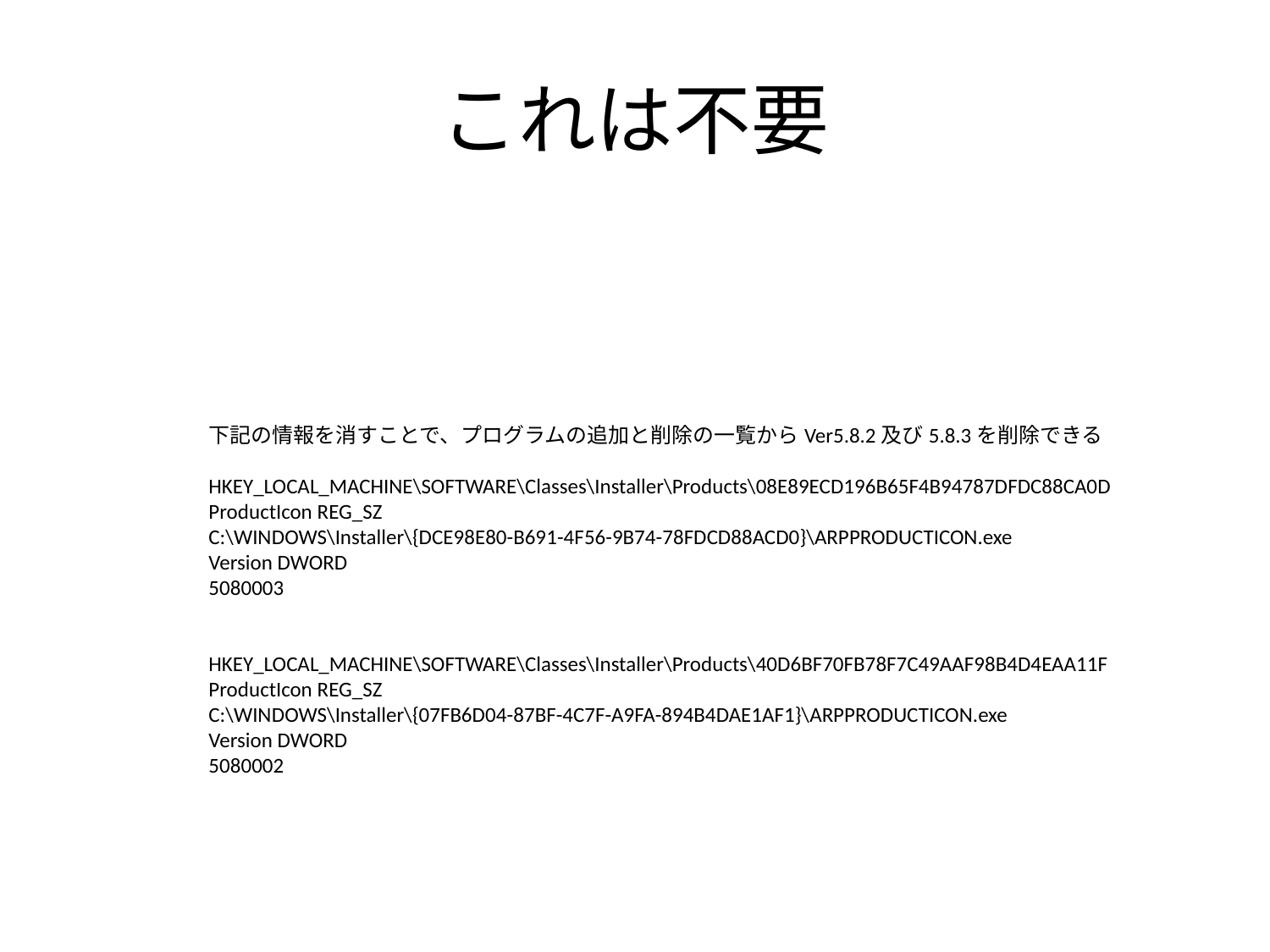

# これは不要
下記の情報を消すことで、プログラムの追加と削除の一覧からVer5.8.2及び5.8.3を削除できる

HKEY_LOCAL_MACHINE\SOFTWARE\Classes\Installer\Products\08E89ECD196B65F4B94787DFDC88CA0D
ProductIcon REG_SZ
C:\WINDOWS\Installer\{DCE98E80-B691-4F56-9B74-78FDCD88ACD0}\ARPPRODUCTICON.exe
Version DWORD
5080003

HKEY_LOCAL_MACHINE\SOFTWARE\Classes\Installer\Products\40D6BF70FB78F7C49AAF98B4D4EAA11F
ProductIcon REG_SZ
C:\WINDOWS\Installer\{07FB6D04-87BF-4C7F-A9FA-894B4DAE1AF1}\ARPPRODUCTICON.exe
Version DWORD
5080002